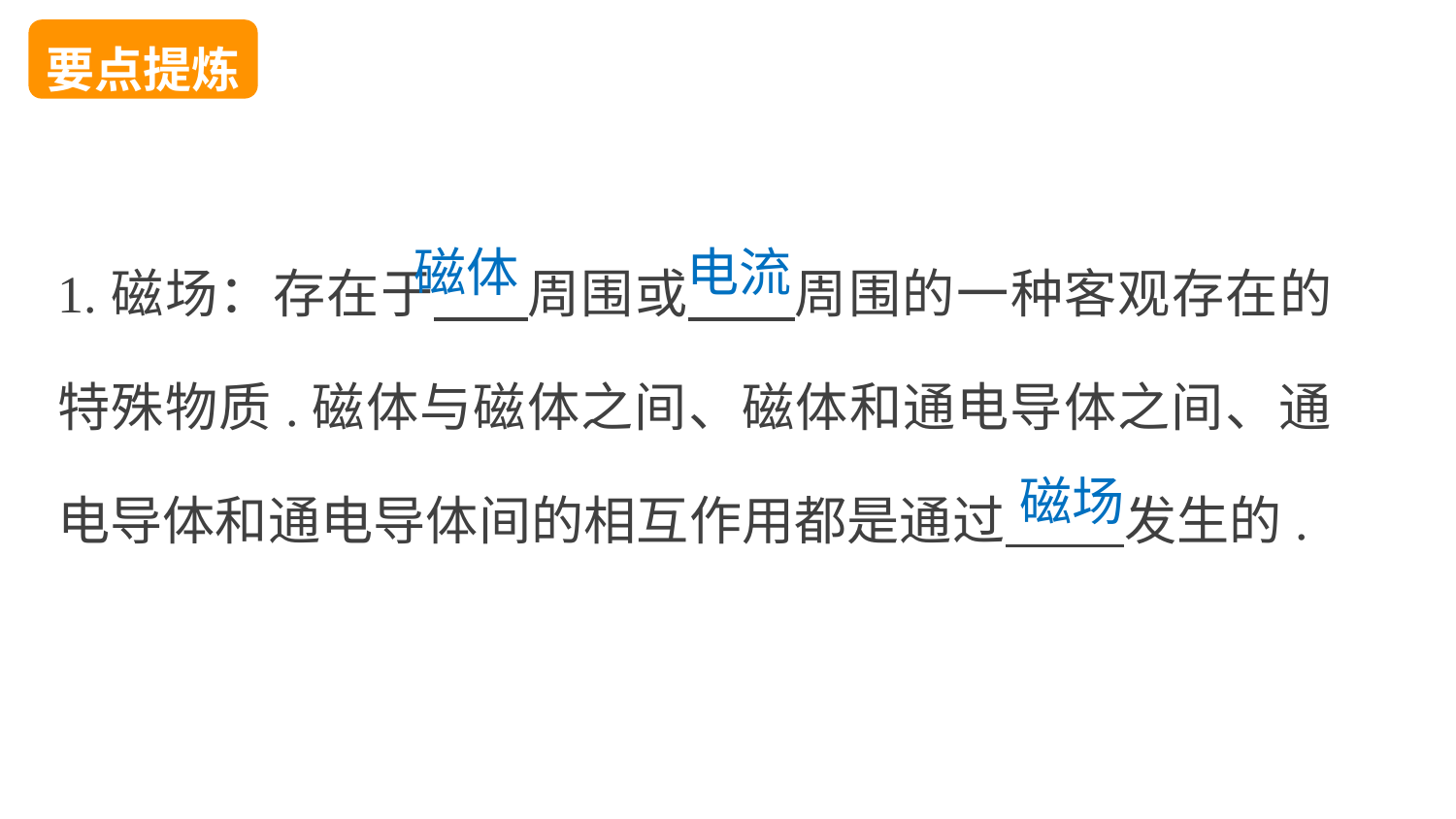

要点提炼
1.磁场：存在于       周围或        周围的一种客观存在的特殊物质.磁体与磁体之间、磁体和通电导体之间、通电导体和通电导体间的相互作用都是通过          发生的.
磁体
电流
磁场